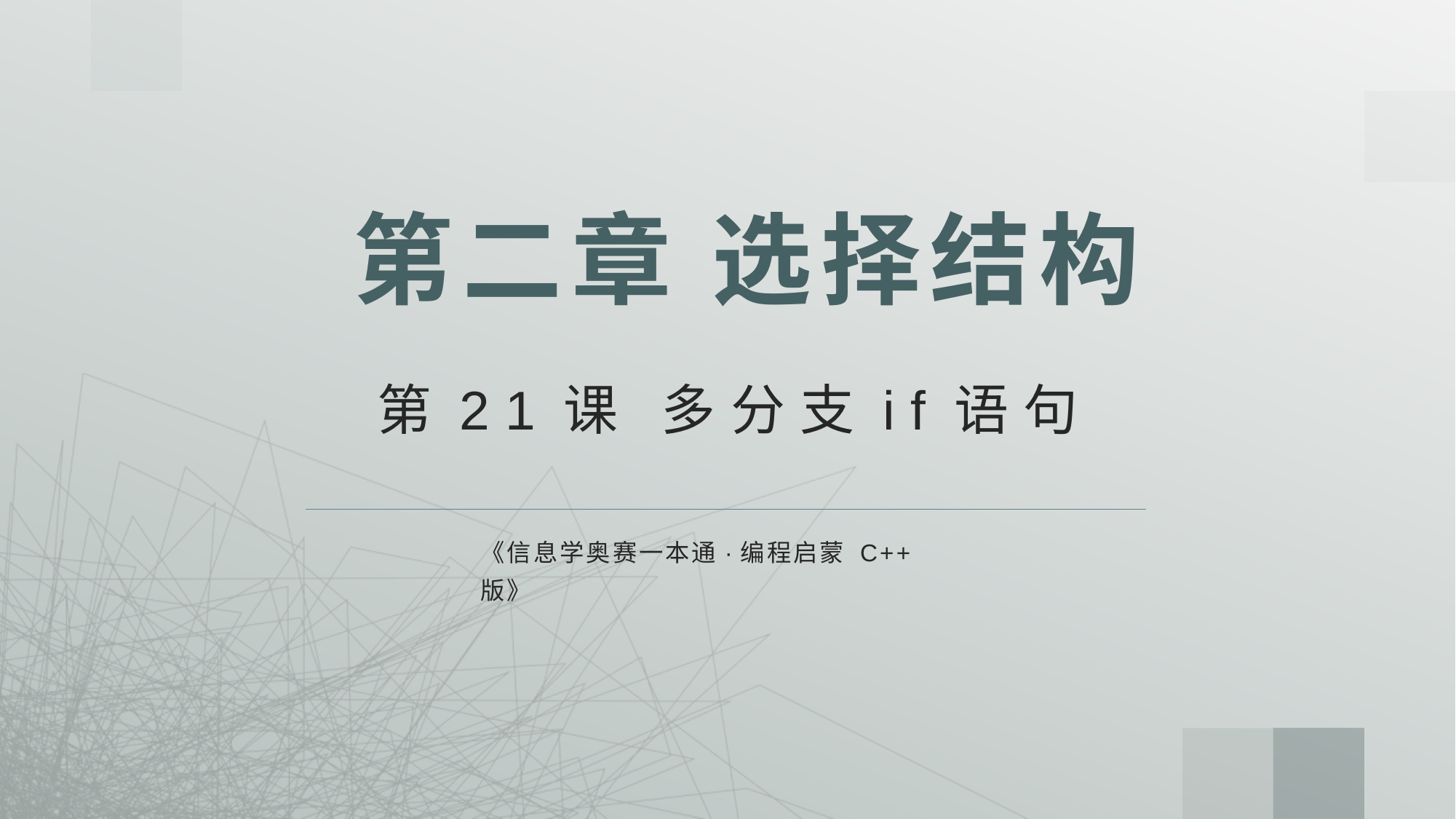

# 第二章 选择结构
第21课 多分支if语句
《信息学奥赛一本通·编程启蒙 C++版》